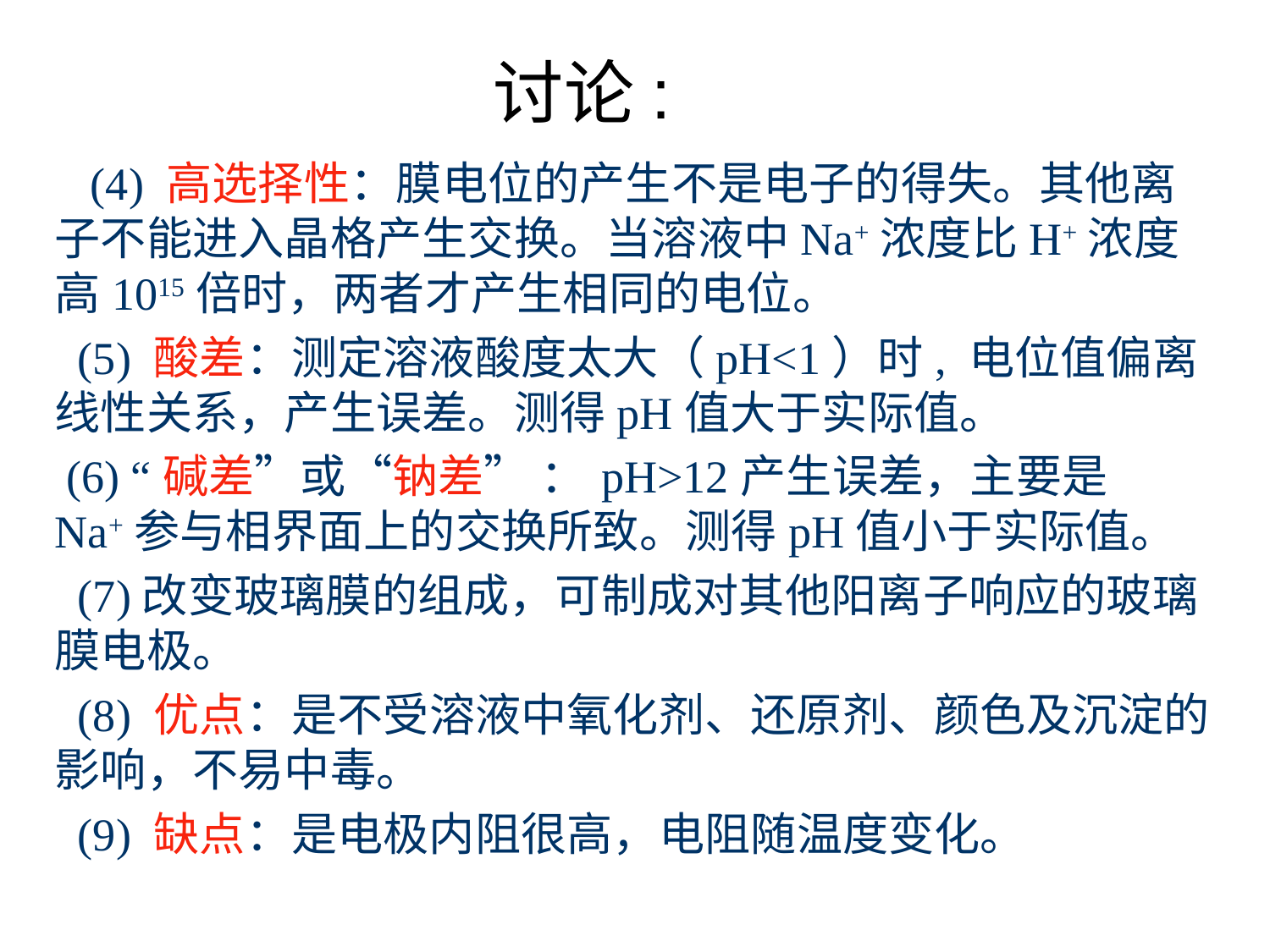

讨论:
    (4) 高选择性：膜电位的产生不是电子的得失。其他离子不能进入晶格产生交换。当溶液中Na+浓度比H+浓度高1015倍时，两者才产生相同的电位。
  (5) 酸差：测定溶液酸度太大（pH<1）时, 电位值偏离线性关系，产生误差。测得pH值大于实际值。
 (6) “碱差”或“钠差” ： pH>12产生误差，主要是Na+参与相界面上的交换所致。测得pH值小于实际值。
  (7)改变玻璃膜的组成，可制成对其他阳离子响应的玻璃膜电极。
  (8) 优点：是不受溶液中氧化剂、还原剂、颜色及沉淀的影响，不易中毒。
  (9) 缺点：是电极内阻很高，电阻随温度变化。